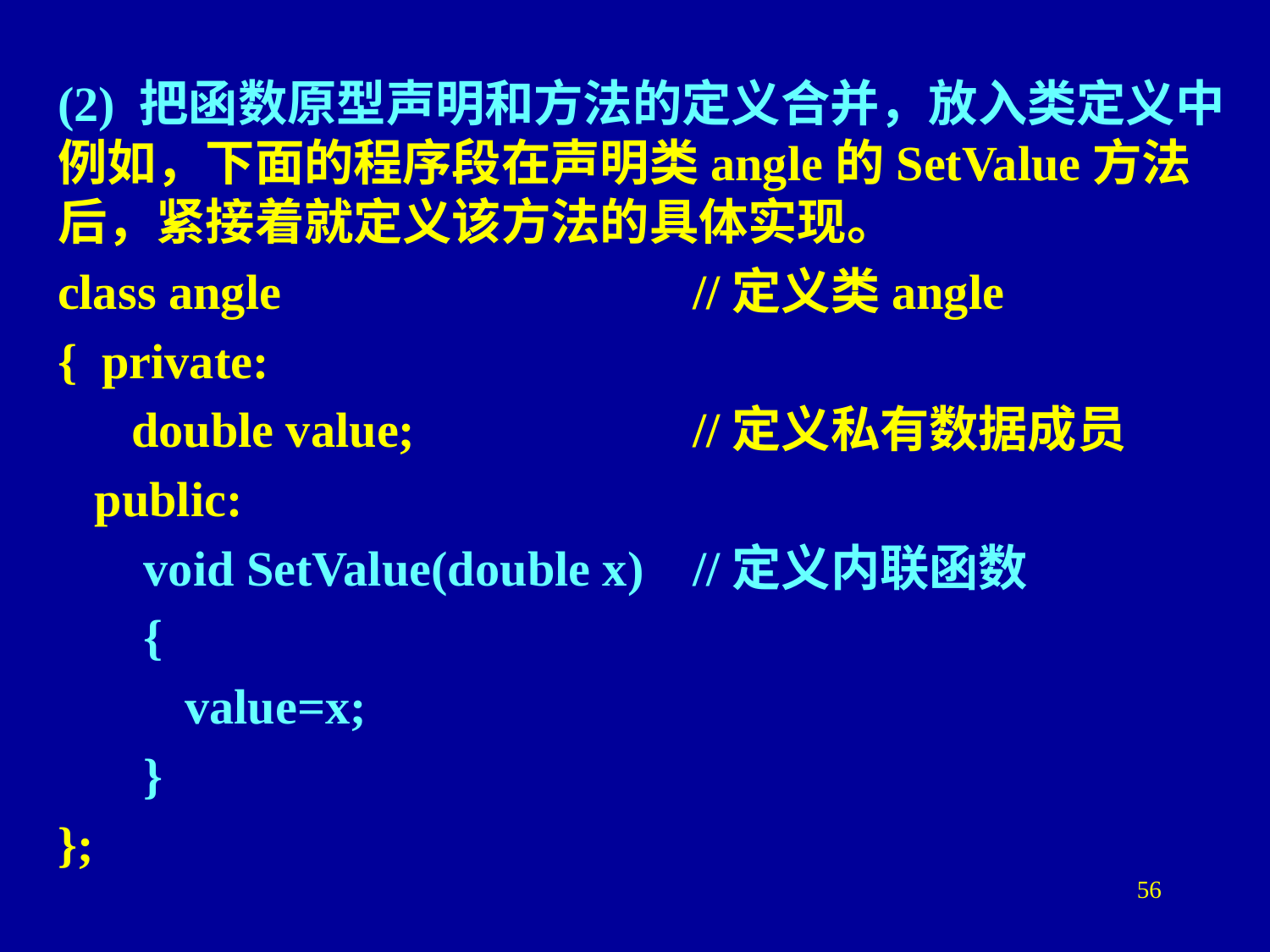

(2) 把函数原型声明和方法的定义合并，放入类定义中例如，下面的程序段在声明类angle的SetValue方法后，紧接着就定义该方法的具体实现。
class angle  				//定义类angle
{  private:
      double value;  		//定义私有数据成员
   public:
       void SetValue(double x)  	//定义内联函数
       {
	value=x;
       }
};

56